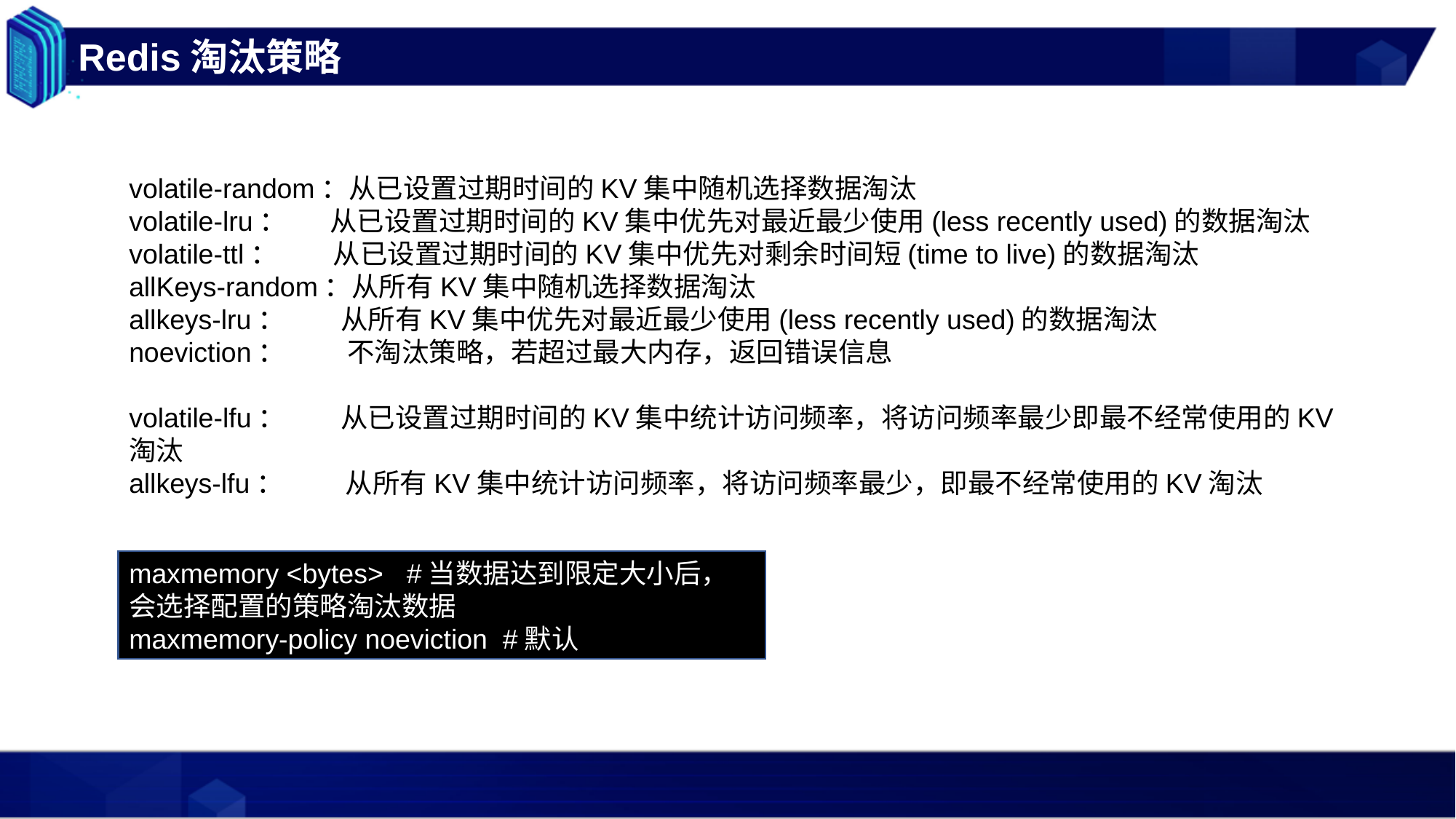

Redis淘汰策略
volatile-random：从已设置过期时间的KV集中随机选择数据淘汰
volatile-lru：       从已设置过期时间的KV集中优先对最近最少使用(less recently used)的数据淘汰
volatile-ttl：         从已设置过期时间的KV集中优先对剩余时间短(time to live)的数据淘汰
allKeys-random：从所有KV集中随机选择数据淘汰
allkeys-lru：         从所有KV集中优先对最近最少使用(less recently used)的数据淘汰
noeviction：	不淘汰策略，若超过最大内存，返回错误信息

volatile-lfu：         从已设置过期时间的KV集中统计访问频率，将访问频率最少即最不经常使用的KV淘汰
allkeys-lfu：          从所有KV集中统计访问频率，将访问频率最少，即最不经常使用的KV淘汰
maxmemory <bytes>   #当数据达到限定大小后，会选择配置的策略淘汰数据
maxmemory-policy noeviction  #默认